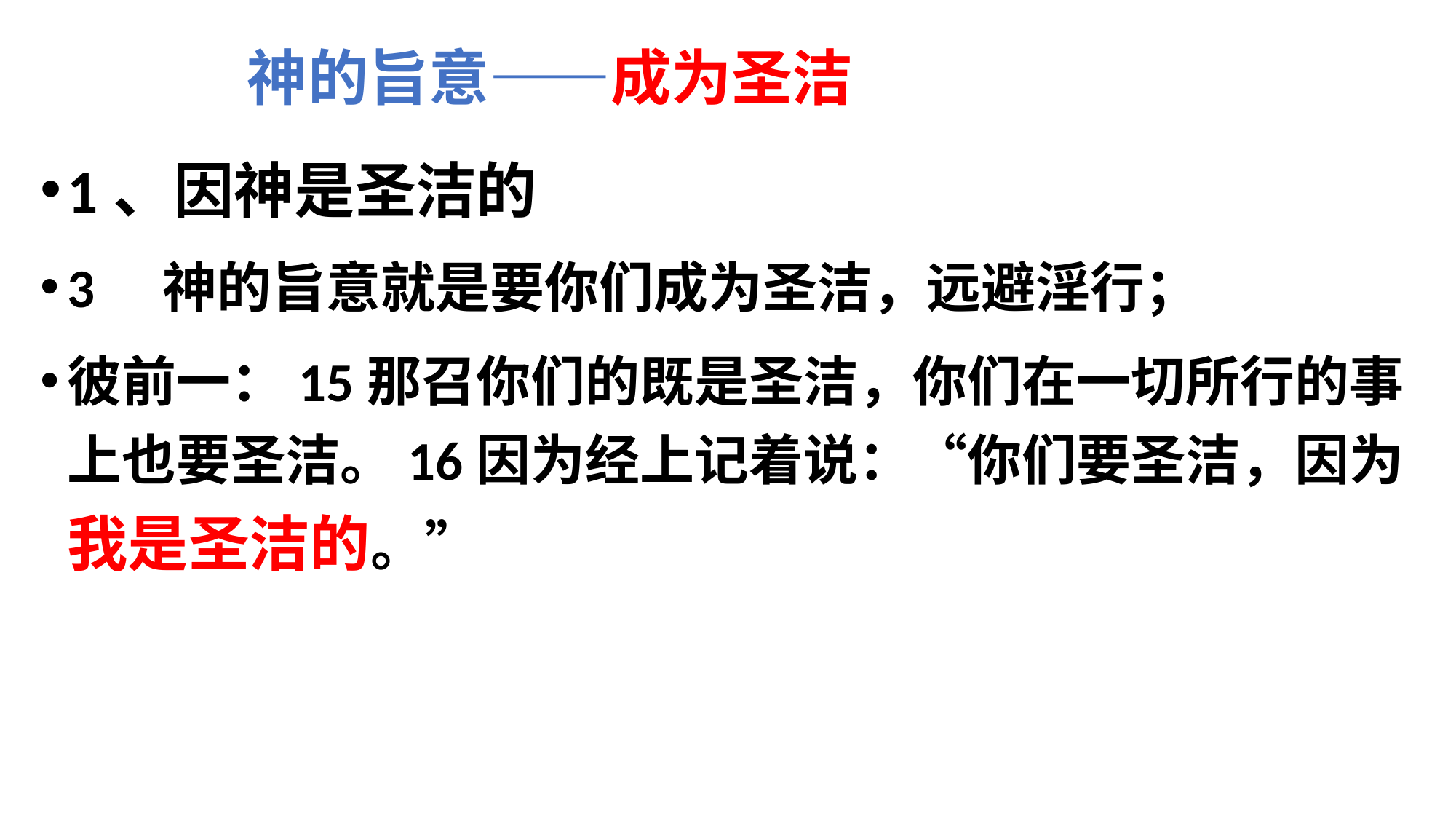

# 神的旨意——成为圣洁
1、因神是圣洁的
3　神的旨意就是要你们成为圣洁，远避淫行；
彼前一：15那召你们的既是圣洁，你们在一切所行的事上也要圣洁。16因为经上记着说：“你们要圣洁，因为我是圣洁的。”